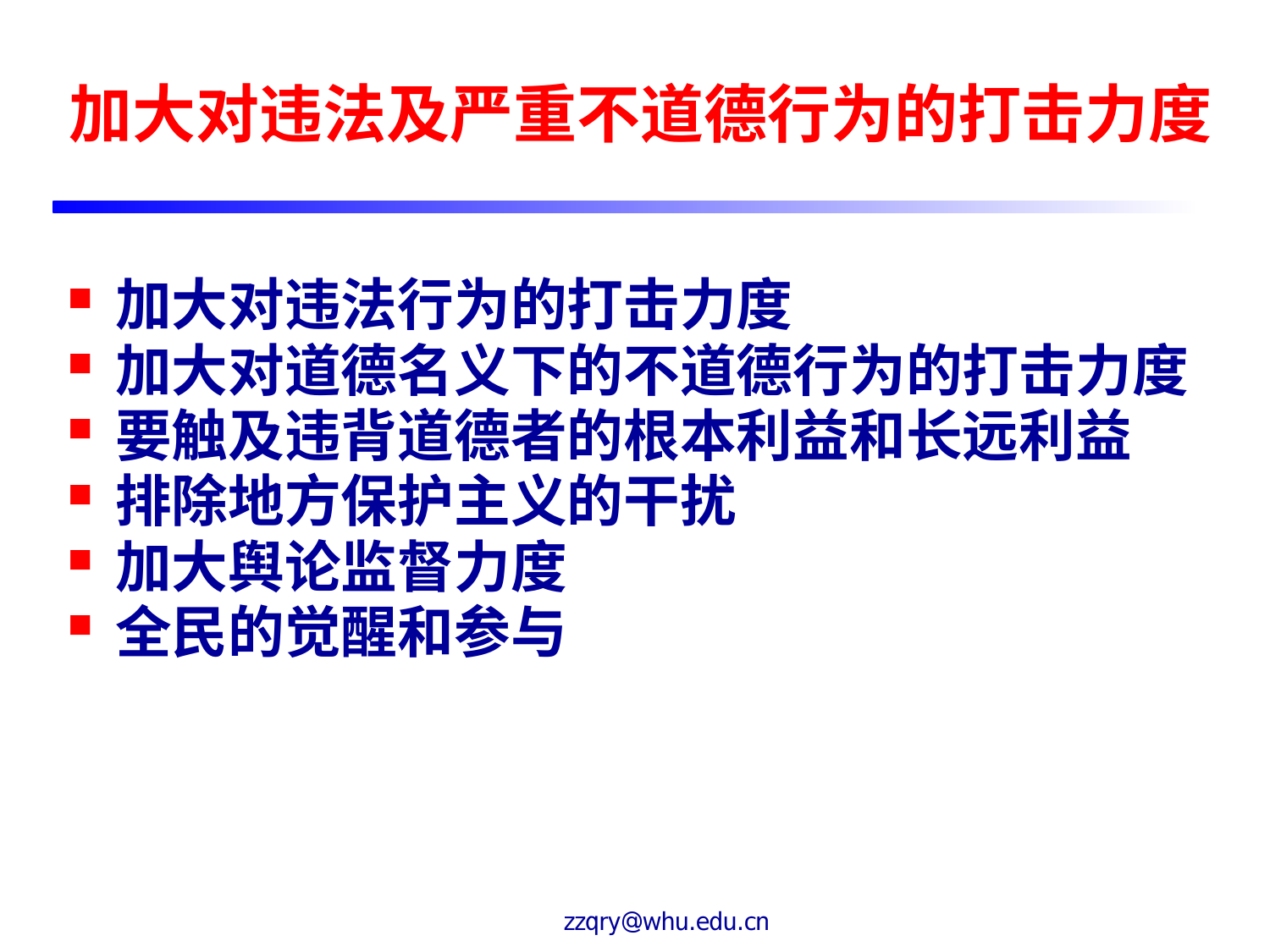

# 加大对违法及严重不道德行为的打击力度
加大对违法行为的打击力度
加大对道德名义下的不道德行为的打击力度
要触及违背道德者的根本利益和长远利益
排除地方保护主义的干扰
加大舆论监督力度
全民的觉醒和参与

zzqry@whu.edu.cn
16